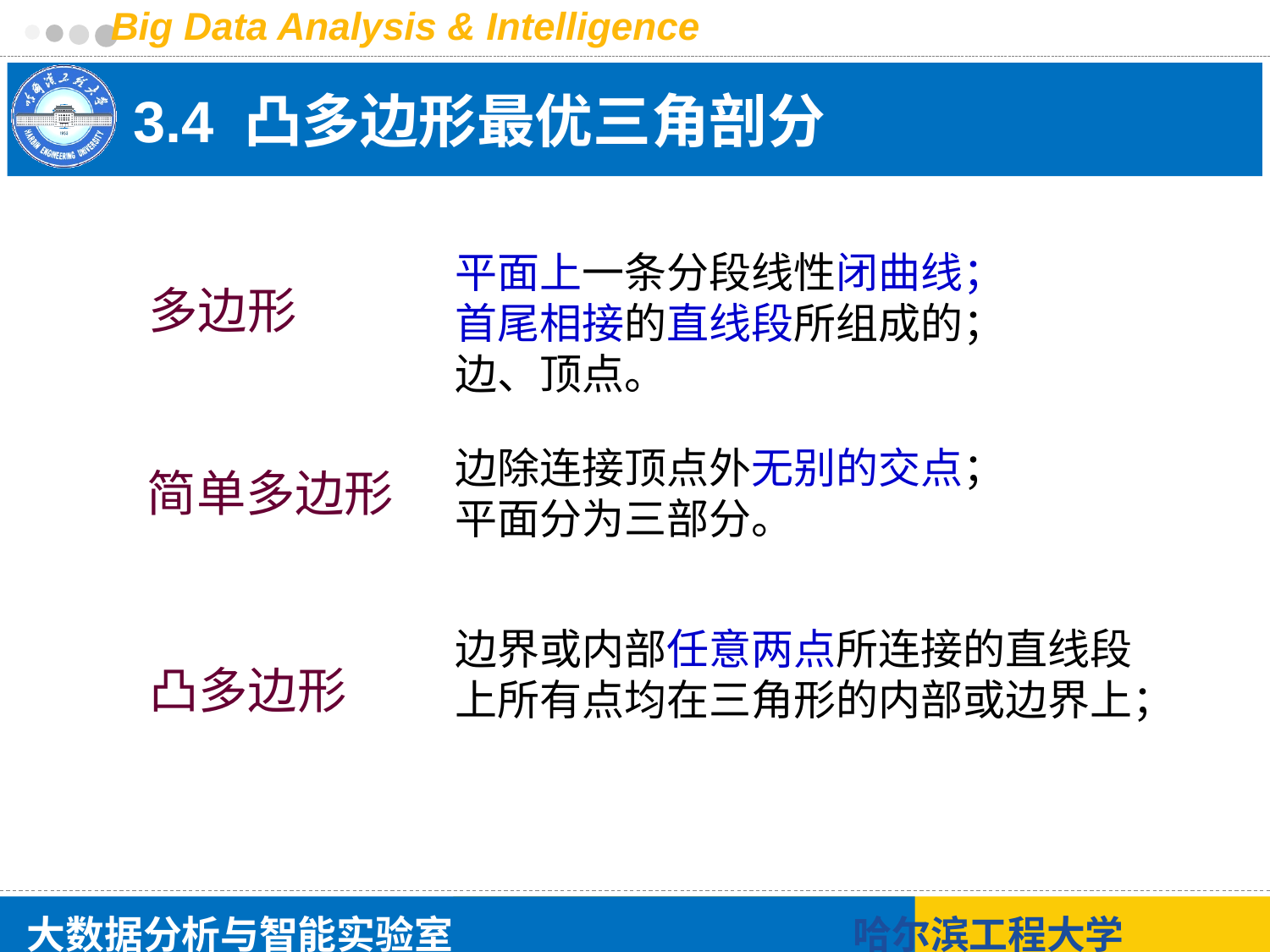

# 3.4 凸多边形最优三角剖分
平面上一条分段线性闭曲线；
首尾相接的直线段所组成的；
边、顶点。
多边形
边除连接顶点外无别的交点；
平面分为三部分。
简单多边形
边界或内部任意两点所连接的直线段
上所有点均在三角形的内部或边界上；
凸多边形